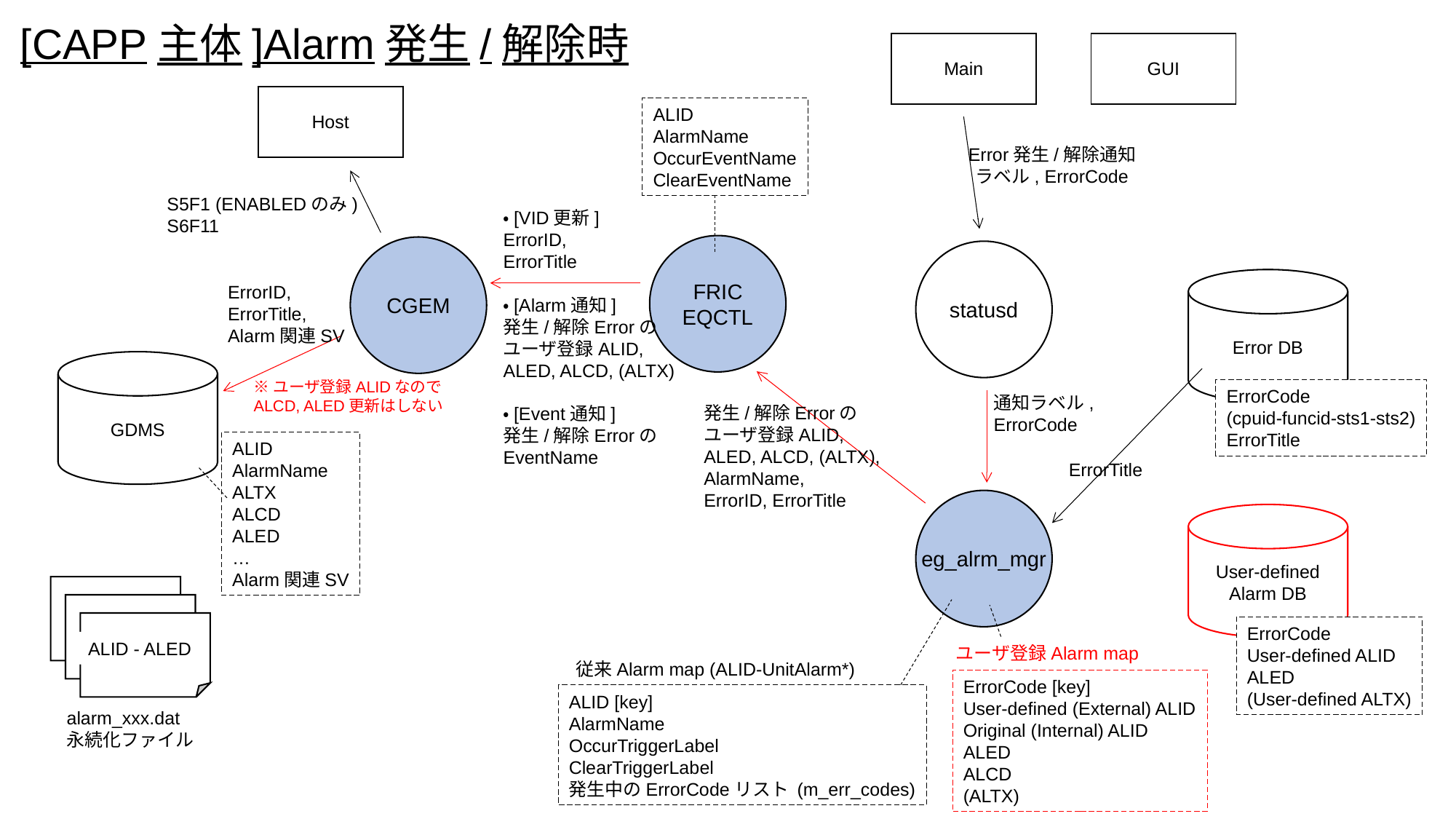

# [CAPP主体]Alarm発生/解除時
| GUI |
| --- |
| Main |
| --- |
| Host |
| --- |
ALID
AlarmName
OccurEventName
ClearEventName
Error発生/解除通知
ラベル, ErrorCode
S5F1 (ENABLEDのみ)
S6F11
・[VID更新]
ErrorID,
ErrorTitle

・[Alarm通知]
発生/解除Errorの
ユーザ登録ALID,
ALED, ALCD, (ALTX)

・[Event通知]
発生/解除Errorの
EventName
FRIC
EQCTL
CGEM
statusd
Error DB
ErrorID,
ErrorTitle,
Alarm関連SV
GDMS
※ユーザ登録ALIDなので
ALCD, ALED更新はしない
ErrorCode
(cpuid-funcid-sts1-sts2)
ErrorTitle
通知ラベル,
ErrorCode
発生/解除Errorの
ユーザ登録ALID,
ALED, ALCD, (ALTX),
AlarmName,
ErrorID, ErrorTitle
ALID
AlarmName
ALTX
ALCD
ALED
…
Alarm関連SV
ErrorTitle
eg_alrm_mgr
User-defined
Alarm DB

ALID - ALED
alarm_xxx.dat
永続化ファイル
ErrorCode
User-defined ALID
ALED
(User-defined ALTX)
ユーザ登録Alarm map
ErrorCode [key]
User-defined (External) ALID
Original (Internal) ALID
ALED
ALCD
(ALTX)
従来Alarm map (ALID-UnitAlarm*)
ALID [key]
AlarmName
OccurTriggerLabel
ClearTriggerLabel
発生中のErrorCodeリスト (m_err_codes)